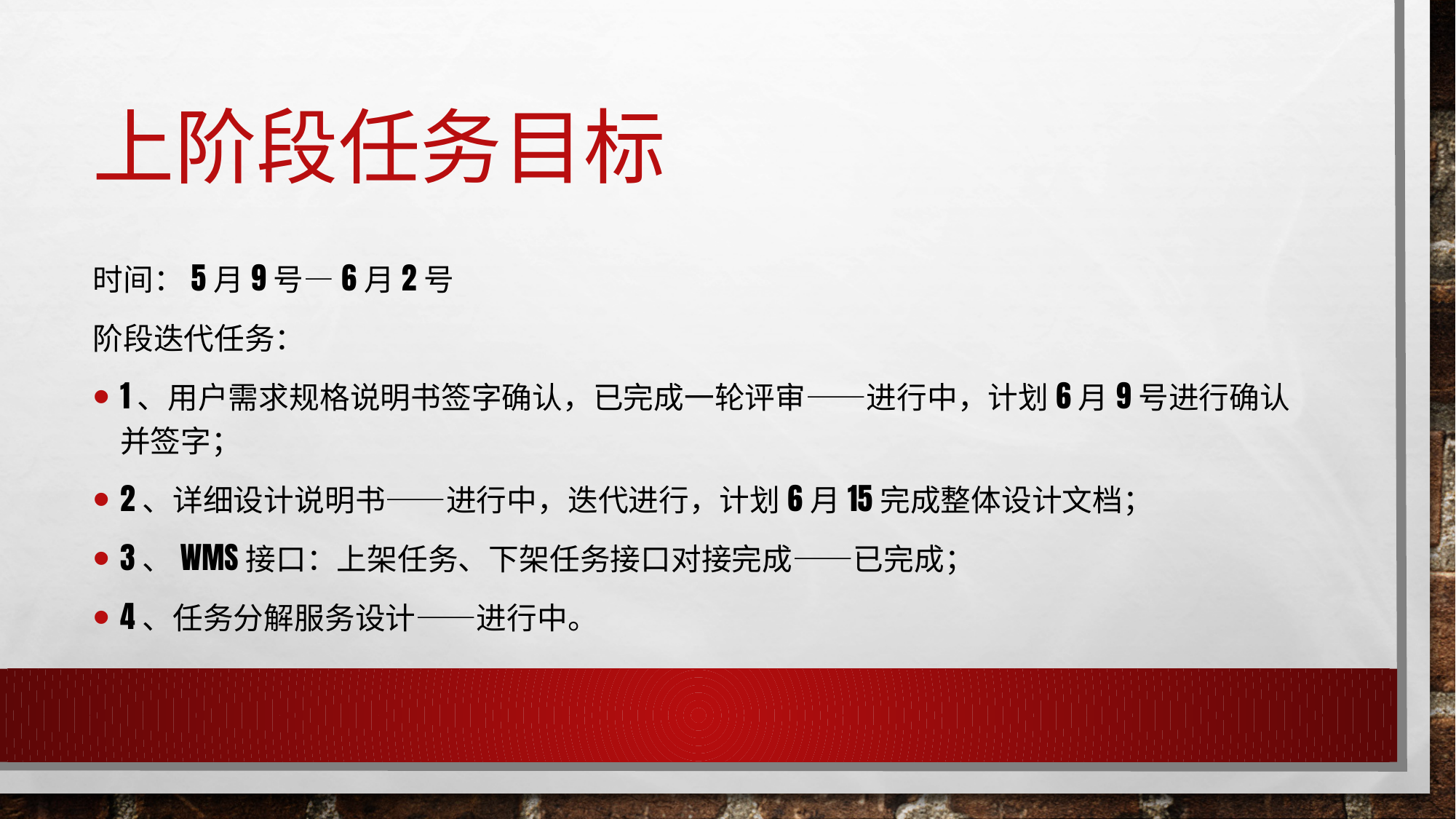

# 上阶段任务目标
时间：5月9号—6月2号
阶段迭代任务：
1、用户需求规格说明书签字确认，已完成一轮评审——进行中，计划6月9号进行确认并签字；
2、详细设计说明书——进行中，迭代进行，计划6月15完成整体设计文档；
3、WMS接口：上架任务、下架任务接口对接完成——已完成；
4、任务分解服务设计——进行中。